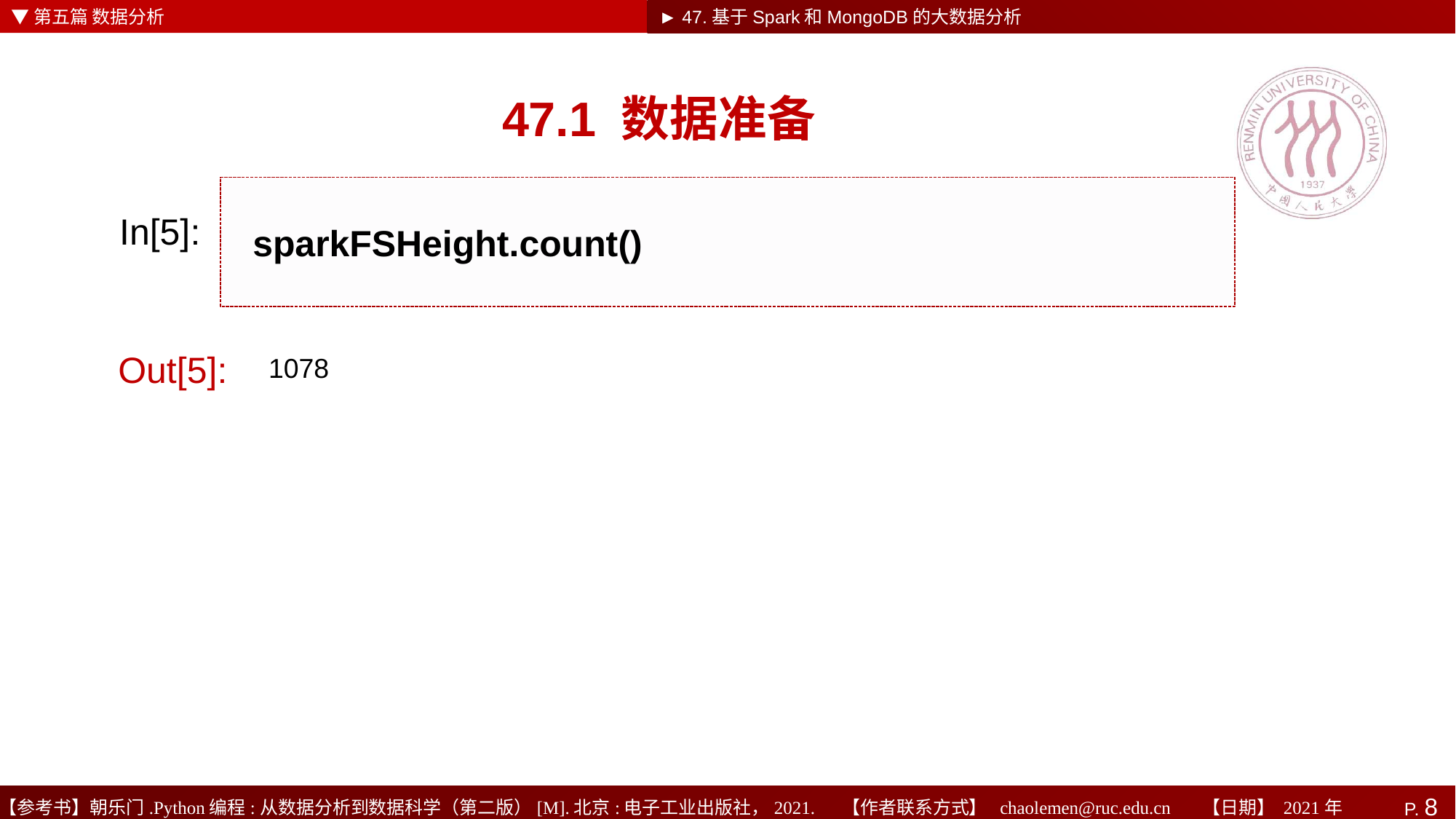

▼第五篇 数据分析
►
► 47.基于Spark和MongoDB的大数据分析
# 47.1 数据准备
sparkFSHeight.count()
In[5]:

Out[5]:
1078